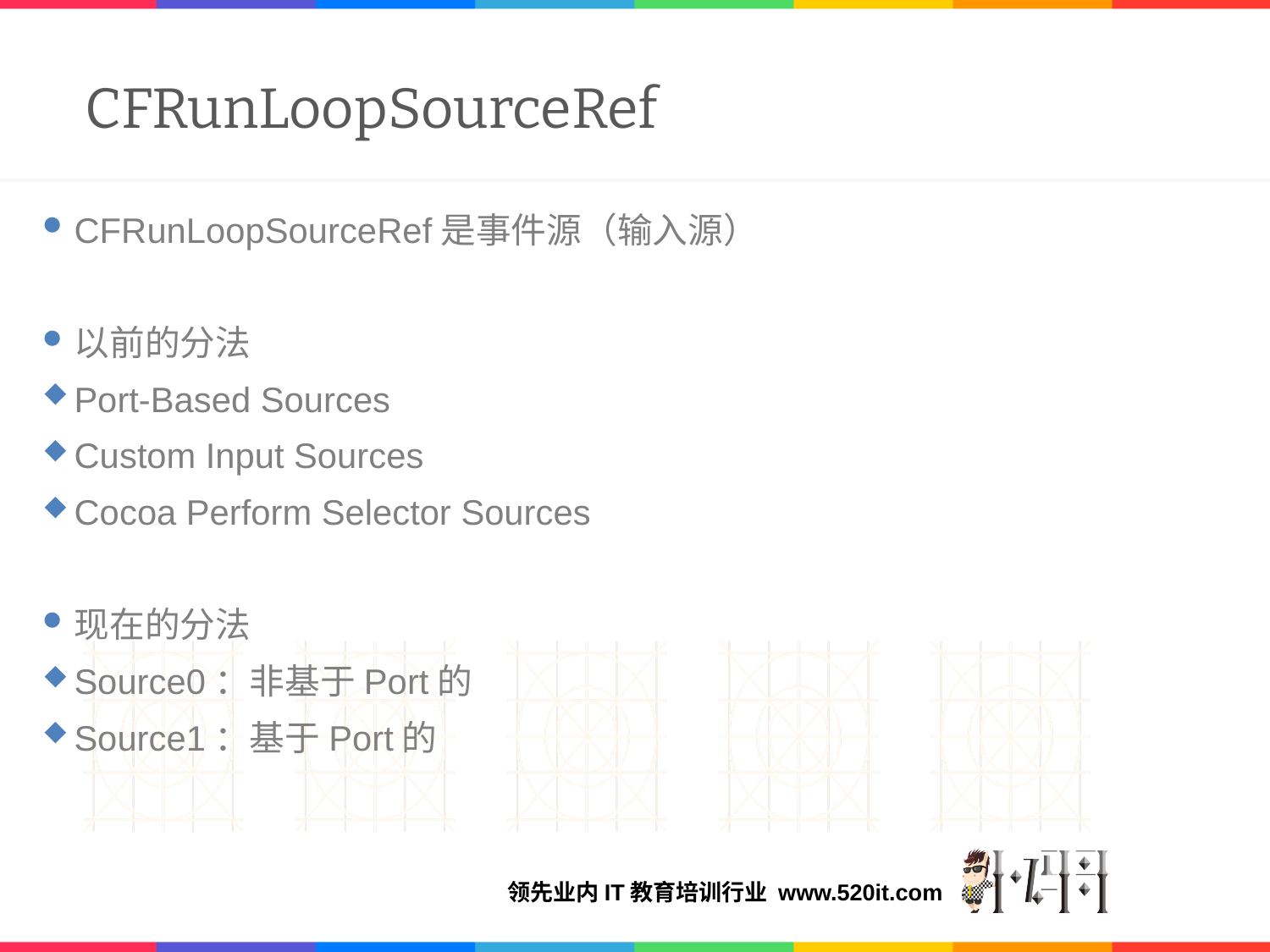

# CFRunLoopSourceRef
CFRunLoopSourceRef是事件源（输入源）

以前的分法
Port-Based Sources
Custom Input Sources
Cocoa Perform Selector Sources

现在的分法
Source0：非基于Port的
Source1：基于Port的